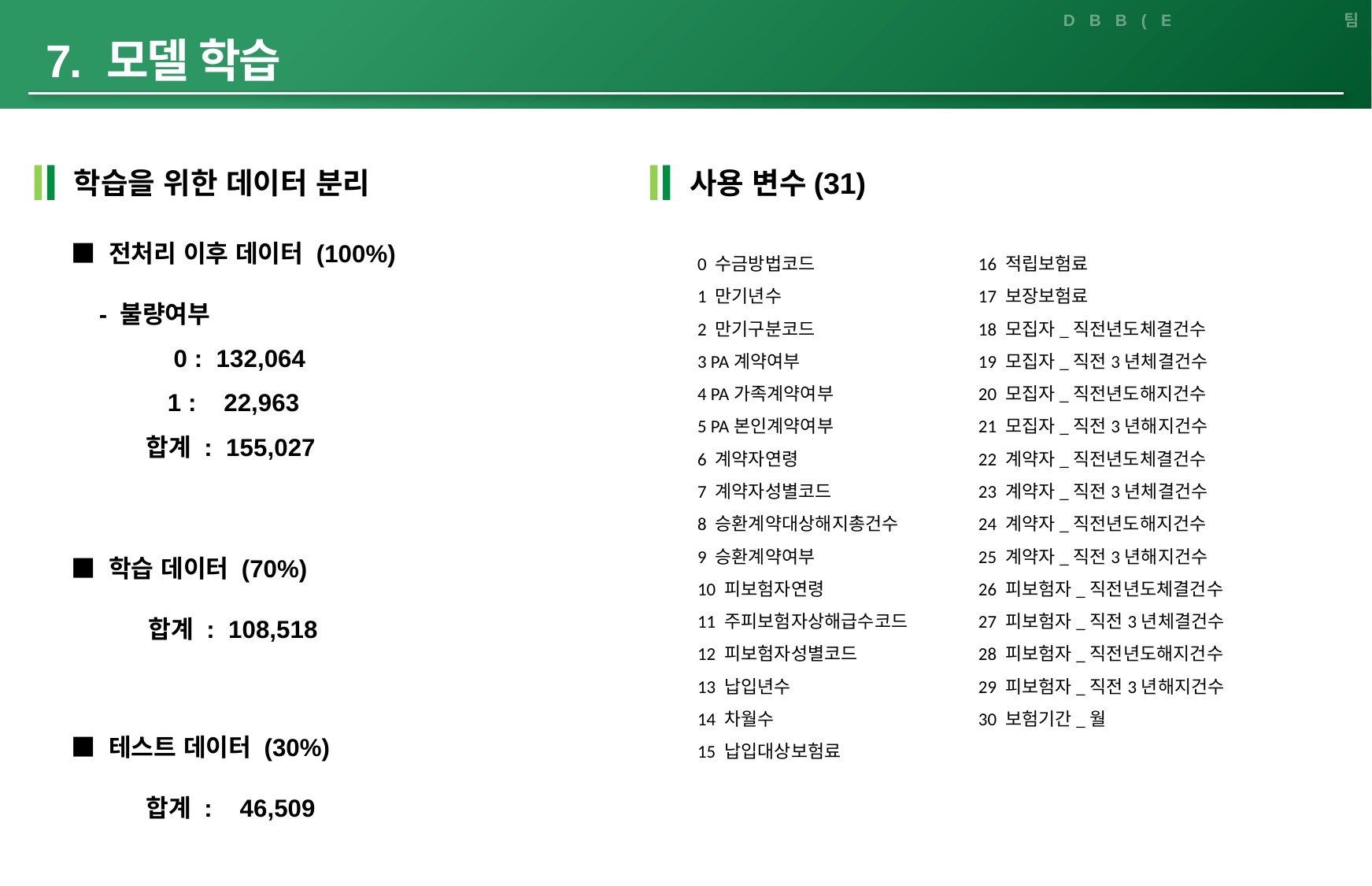

DBB(Expert)3팀
7. 모델 학습
학습을 위한 데이터 분리

사용 변수(31)

■ 전처리 이후 데이터 (100%)
    - 불량여부
              0 :  132,064
              1 :    22,963
          합계 :  155,027

■ 학습 데이터 (70%)
           합계 :  108,518

■ 테스트 데이터 (30%)
          합계 :    46,509
0 수금방법코드
1 만기년수
2 만기구분코드
3 PA계약여부
4 PA가족계약여부
5 PA본인계약여부
6 계약자연령
7 계약자성별코드
8 승환계약대상해지총건수
9 승환계약여부
10 피보험자연령
11 주피보험자상해급수코드
12 피보험자성별코드
13 납입년수
14 차월수
15 납입대상보험료
16 적립보험료
17 보장보험료
18 모집자_직전년도체결건수
19 모집자_직전3년체결건수
20 모집자_직전년도해지건수
21 모집자_직전3년해지건수
22 계약자_직전년도체결건수
23 계약자_직전3년체결건수
24 계약자_직전년도해지건수
25 계약자_직전3년해지건수
26 피보험자_직전년도체결건수
27 피보험자_직전3년체결건수
28 피보험자_직전년도해지건수
29 피보험자_직전3년해지건수
30 보험기간_월